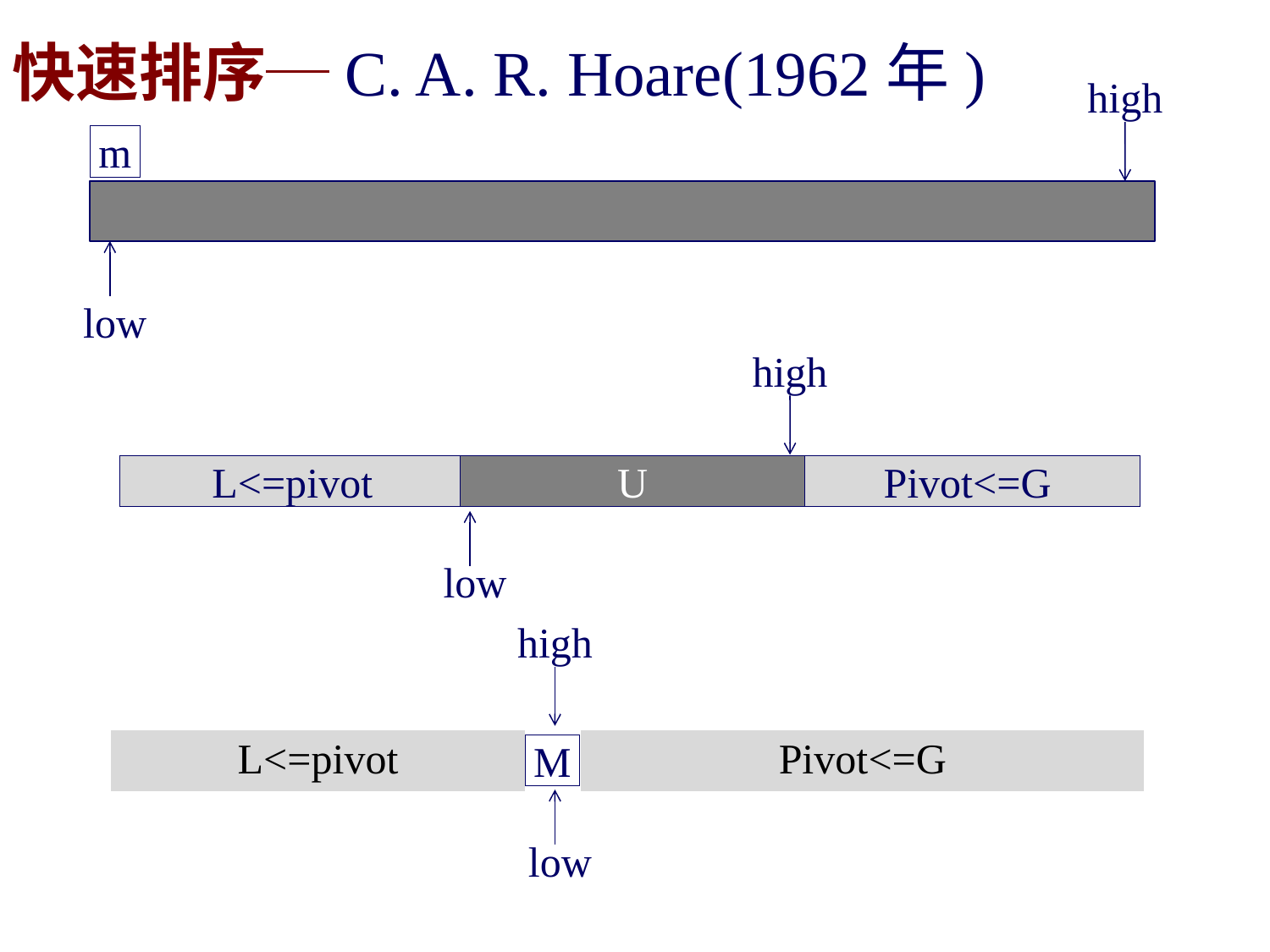

快速排序─C. A. R. Hoare(1962年)
high
m

low
high
L<=pivot
U
Pivot<=G
low
high
| L<=pivot |  | Pivot<=G |
| --- | --- | --- |
M
low